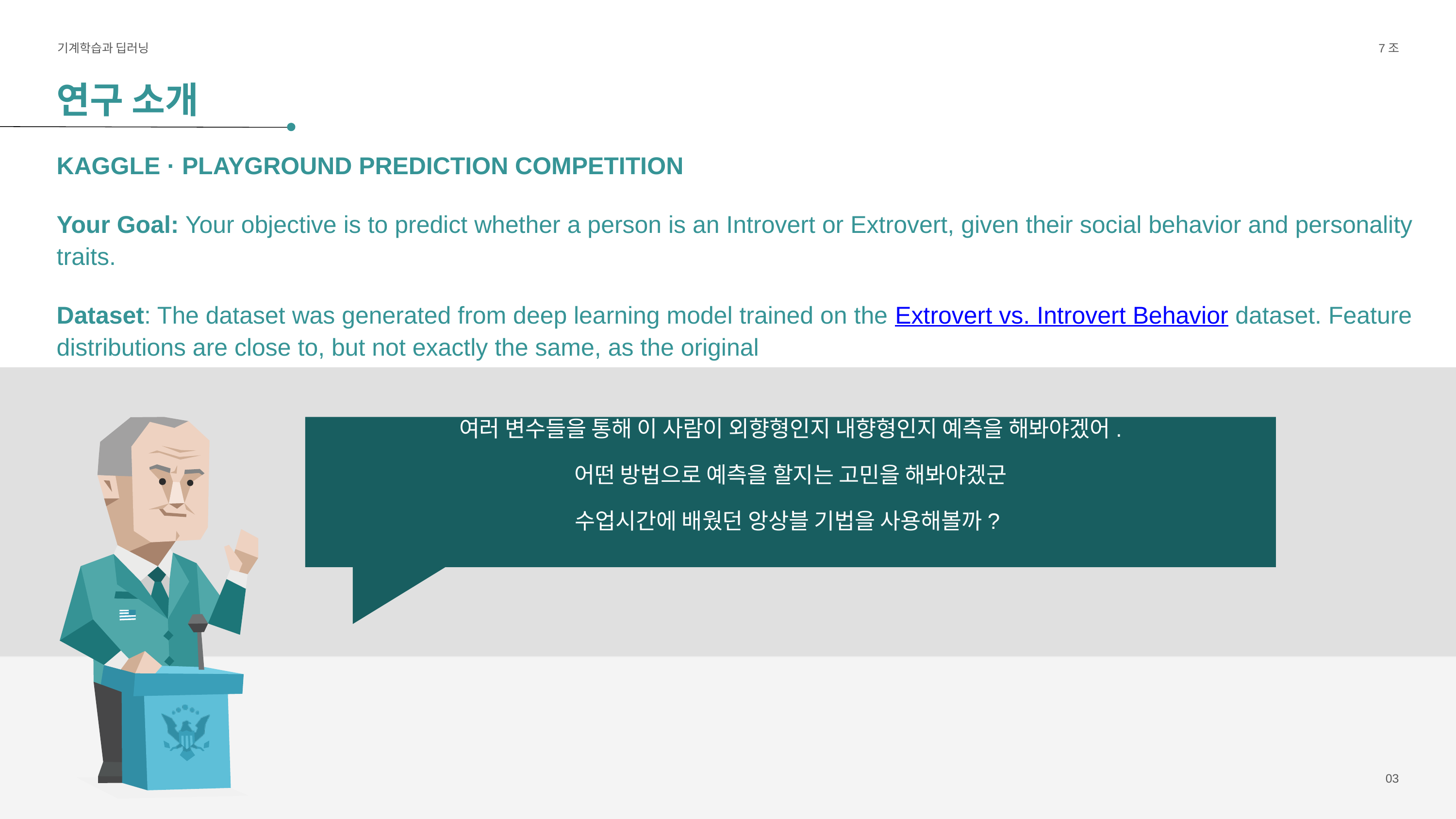

기계학습과 딥러닝
7조
연구 소개

KAGGLE · PLAYGROUND PREDICTION COMPETITION

Your Goal: Your objective is to predict whether a person is an Introvert or Extrovert, given their social behavior and personality traits.

Dataset: The dataset was generated from deep learning model trained on the Extrovert vs. Introvert Behavior dataset. Feature distributions are close to, but not exactly the same, as the original

여러 변수들을 통해 이 사람이 외향형인지 내향형인지 예측을 해봐야겠어.
어떤 방법으로 예측을 할지는 고민을 해봐야겠군
수업시간에 배웠던 앙상블 기법을 사용해볼까?
03